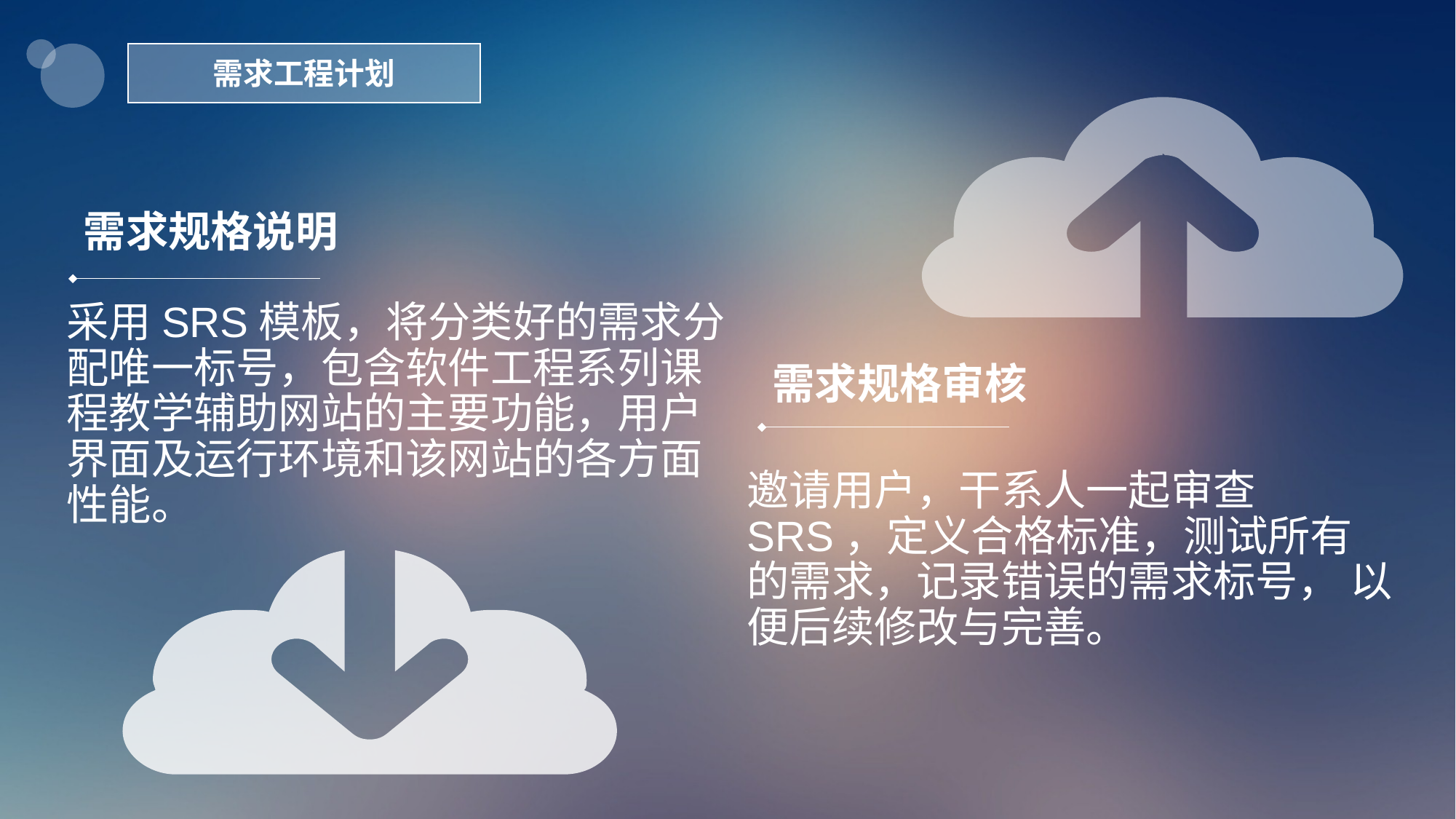

需求工程计划

需求规格说明
采用SRS模板，将分类好的需求分配唯一标号，包含软件工程系列课程教学辅助网站的主要功能，用户界面及运行环境和该网站的各方面性能。

需求规格审核
邀请用户，干系人一起审查SRS，定义合格标准，测试所有的需求，记录错误的需求标号， 以便后续修改与完善。